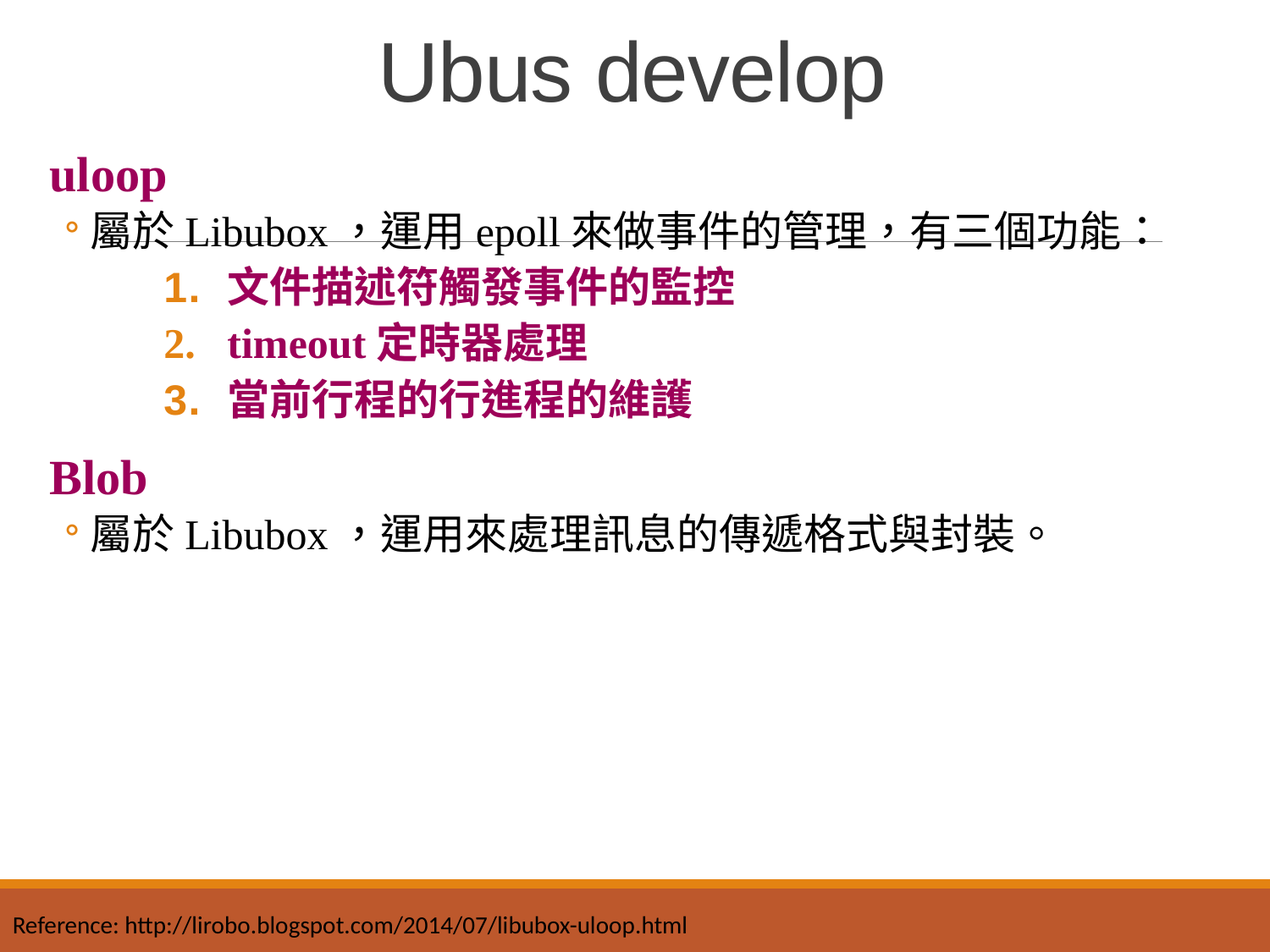

# Ubus develop
uloop
屬於Libubox，運用epoll來做事件的管理，有三個功能：
文件描述符觸發事件的監控
timeout定時器處理
當前行程的行進程的維護
Blob
屬於Libubox，運用來處理訊息的傳遞格式與封裝。

Reference: http://lirobo.blogspot.com/2014/07/libubox-uloop.html